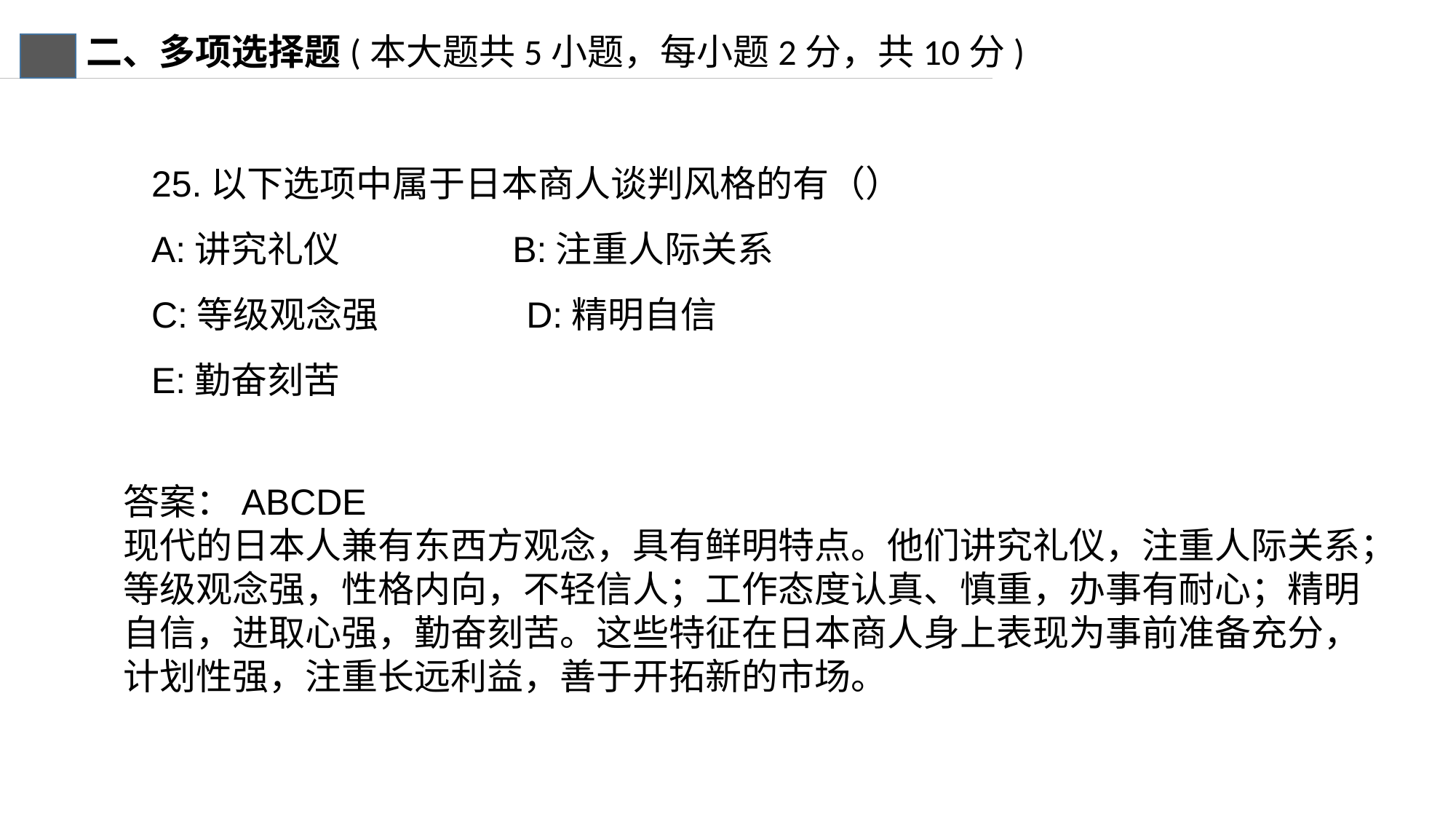

二、多项选择题(本大题共5小题，每小题2分，共10分)

25.以下选项中属于日本商人谈判风格的有（）
A:讲究礼仪                    B:注重人际关系
C:等级观念强                 D:精明自信
E:勤奋刻苦
答案：ABCDE
现代的日本人兼有东西方观念，具有鲜明特点。他们讲究礼仪，注重人际关系；等级观念强，性格内向，不轻信人；工作态度认真、慎重，办事有耐心；精明自信，进取心强，勤奋刻苦。这些特征在日本商人身上表现为事前准备充分，计划性强，注重长远利益，善于开拓新的市场。